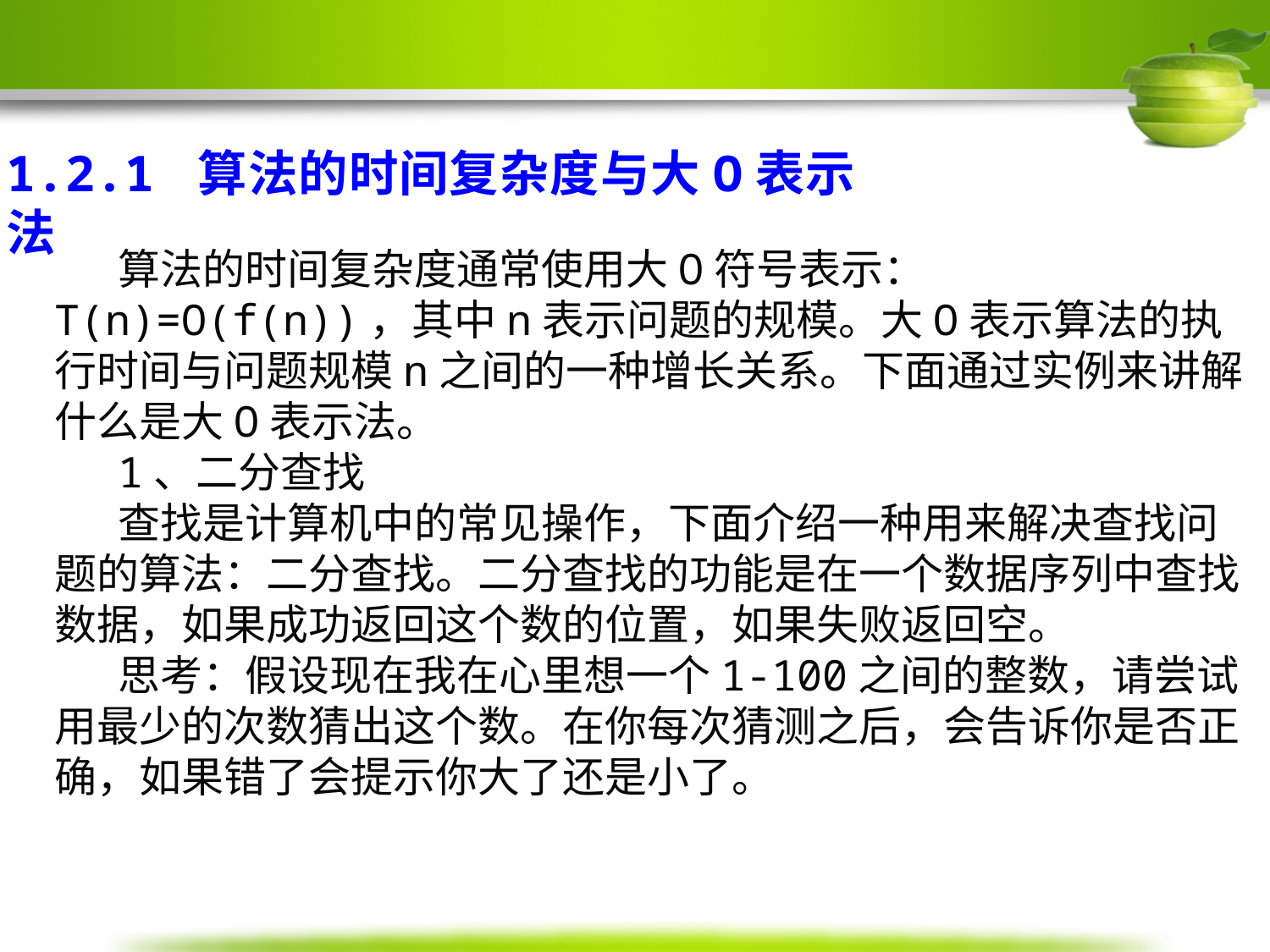

1.2.1 算法的时间复杂度与大O表示法
算法的时间复杂度通常使用大O符号表示：T(n)=O(f(n))，其中n表示问题的规模。大O表示算法的执行时间与问题规模n之间的一种增长关系。下面通过实例来讲解什么是大O表示法。
1、二分查找
查找是计算机中的常见操作，下面介绍一种用来解决查找问题的算法：二分查找。二分查找的功能是在一个数据序列中查找数据，如果成功返回这个数的位置，如果失败返回空。
思考：假设现在我在心里想一个1-100之间的整数，请尝试用最少的次数猜出这个数。在你每次猜测之后，会告诉你是否正确，如果错了会提示你大了还是小了。